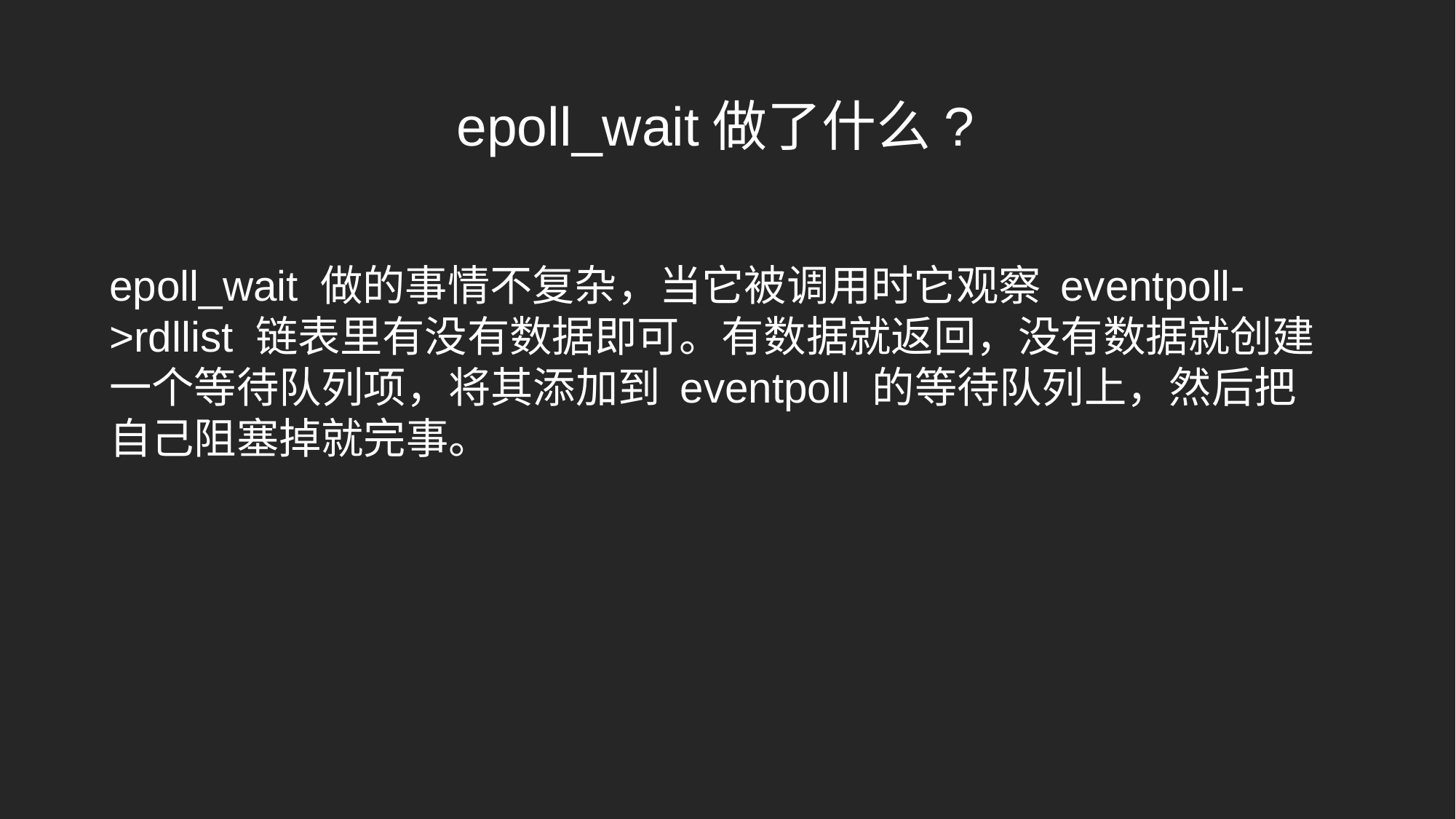

epoll_wait做了什么?

epoll_wait 做的事情不复杂，当它被调用时它观察 eventpoll->rdllist 链表里有没有数据即可。有数据就返回，没有数据就创建一个等待队列项，将其添加到 eventpoll 的等待队列上，然后把自己阻塞掉就完事。